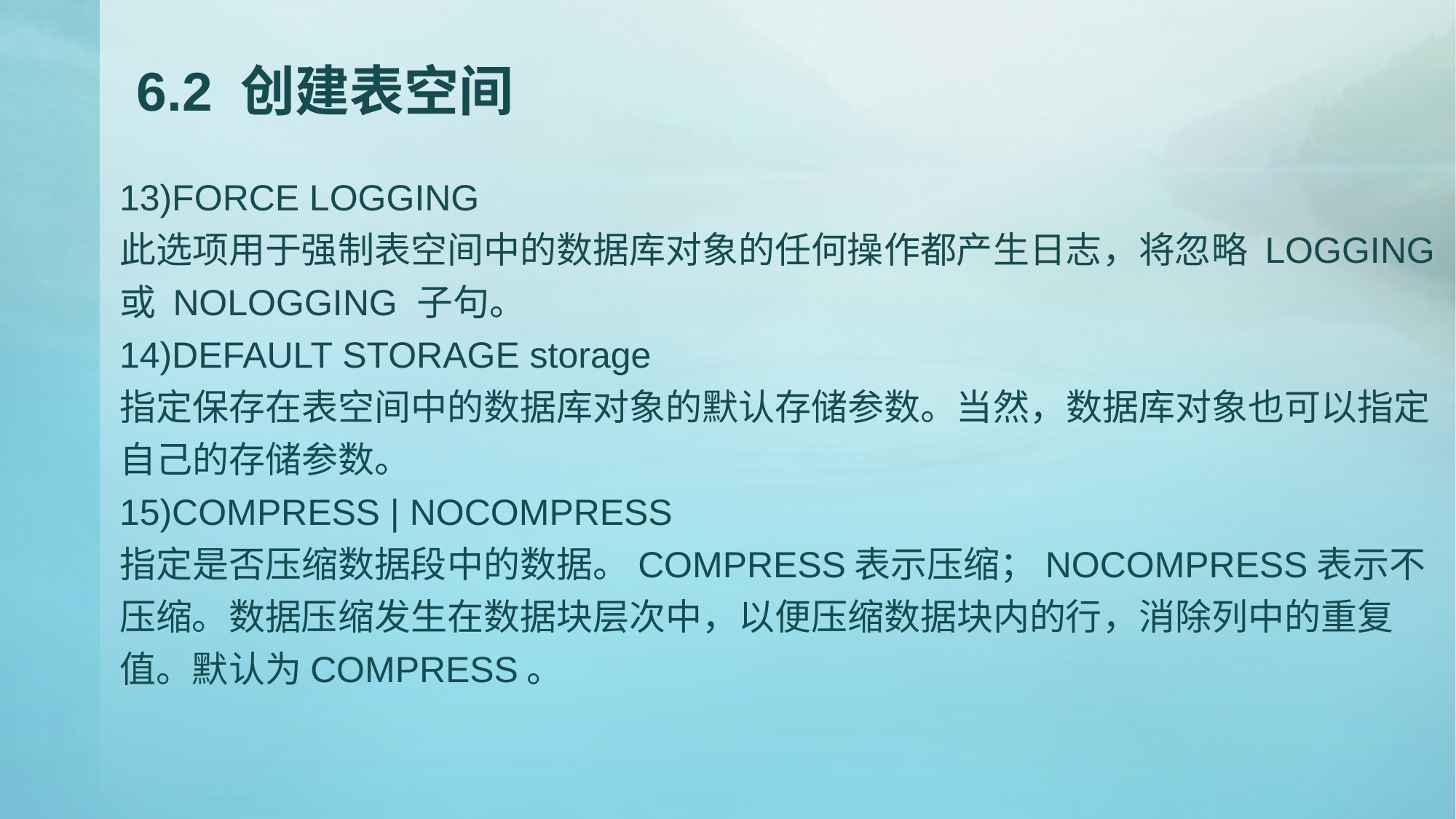

# 6.2 创建表空间
13)FORCE LOGGING
此选项用于强制表空间中的数据库对象的任何操作都产生日志，将忽略 LOGGING或 NOLOGGING 子句。
14)DEFAULT STORAGE storage
指定保存在表空间中的数据库对象的默认存储参数。当然，数据库对象也可以指定自己的存储参数。
15)COMPRESS | NOCOMPRESS
指定是否压缩数据段中的数据。COMPRESS表示压缩；NOCOMPRESS表示不压缩。数据压缩发生在数据块层次中，以便压缩数据块内的行，消除列中的重复值。默认为COMPRESS。